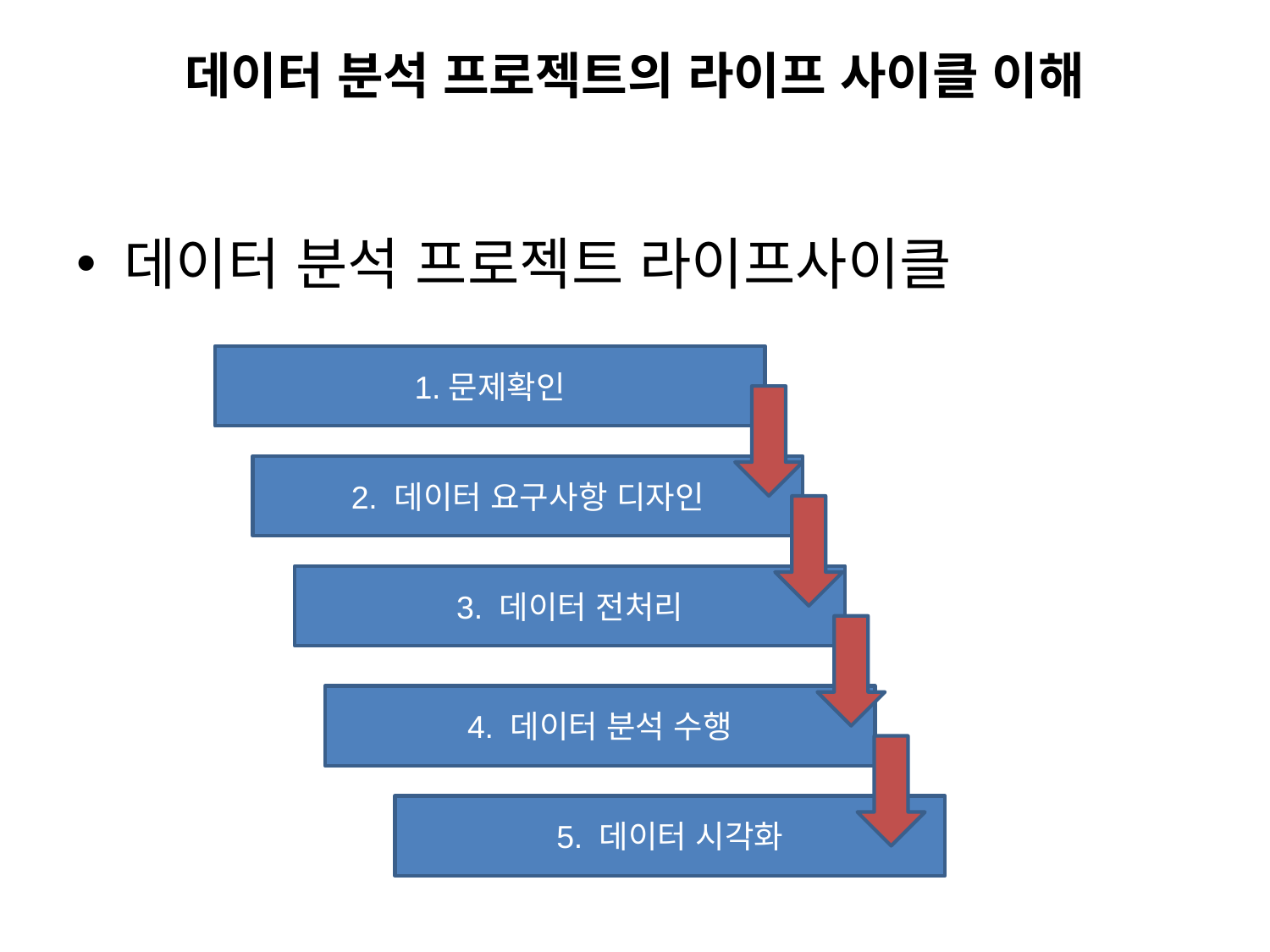

# 데이터 분석 프로젝트의 라이프 사이클 이해
데이터 분석 프로젝트 라이프사이클

1.문제확인

2. 데이터 요구사항 디자인

3. 데이터 전처리

4. 데이터 분석 수행

5. 데이터 시각화